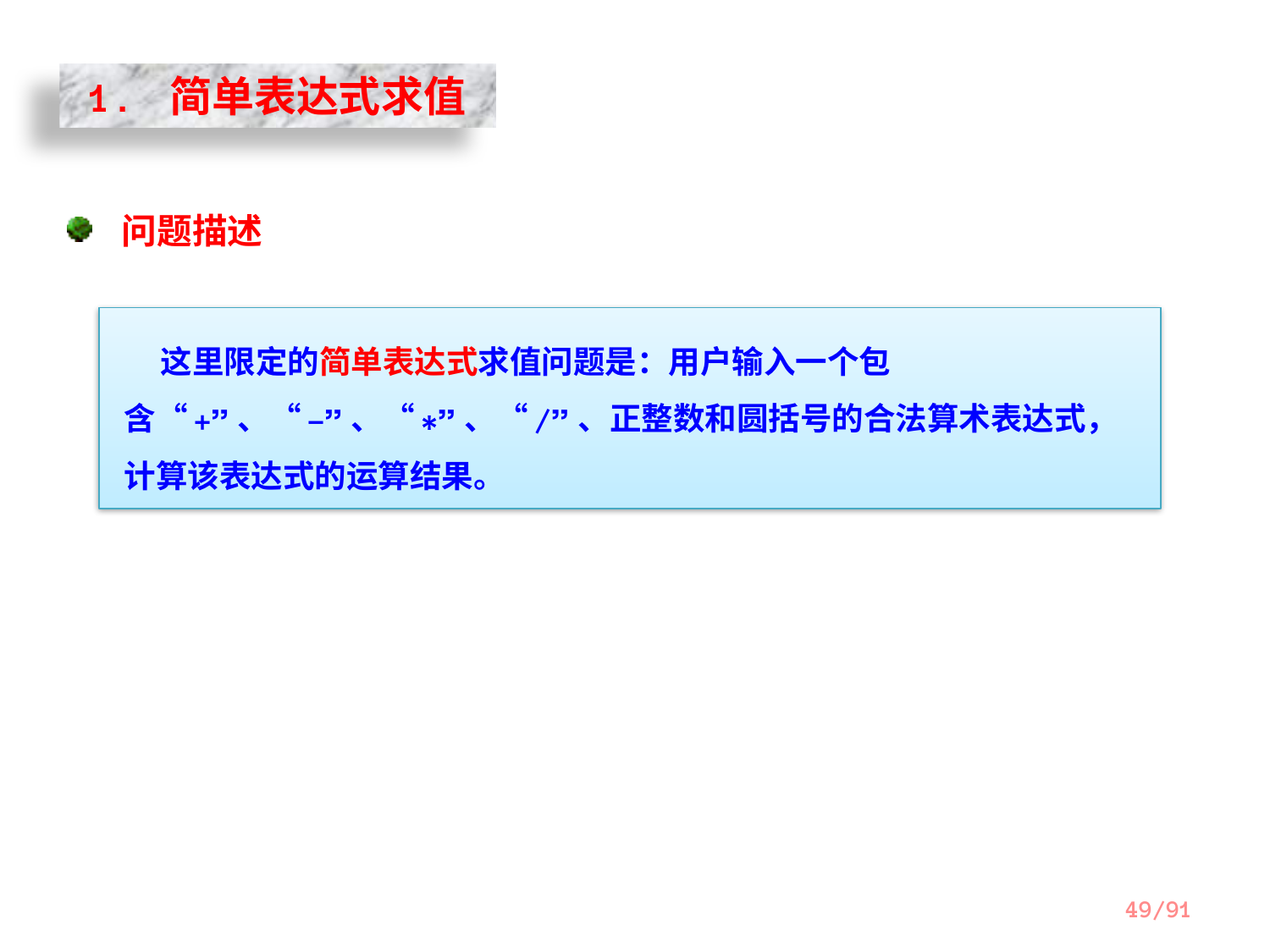

1. 简单表达式求值
  问题描述
    这里限定的简单表达式求值问题是：用户输入一个包含“+”、“-”、“*”、“/”、正整数和圆括号的合法算术表达式，计算该表达式的运算结果。
49/91